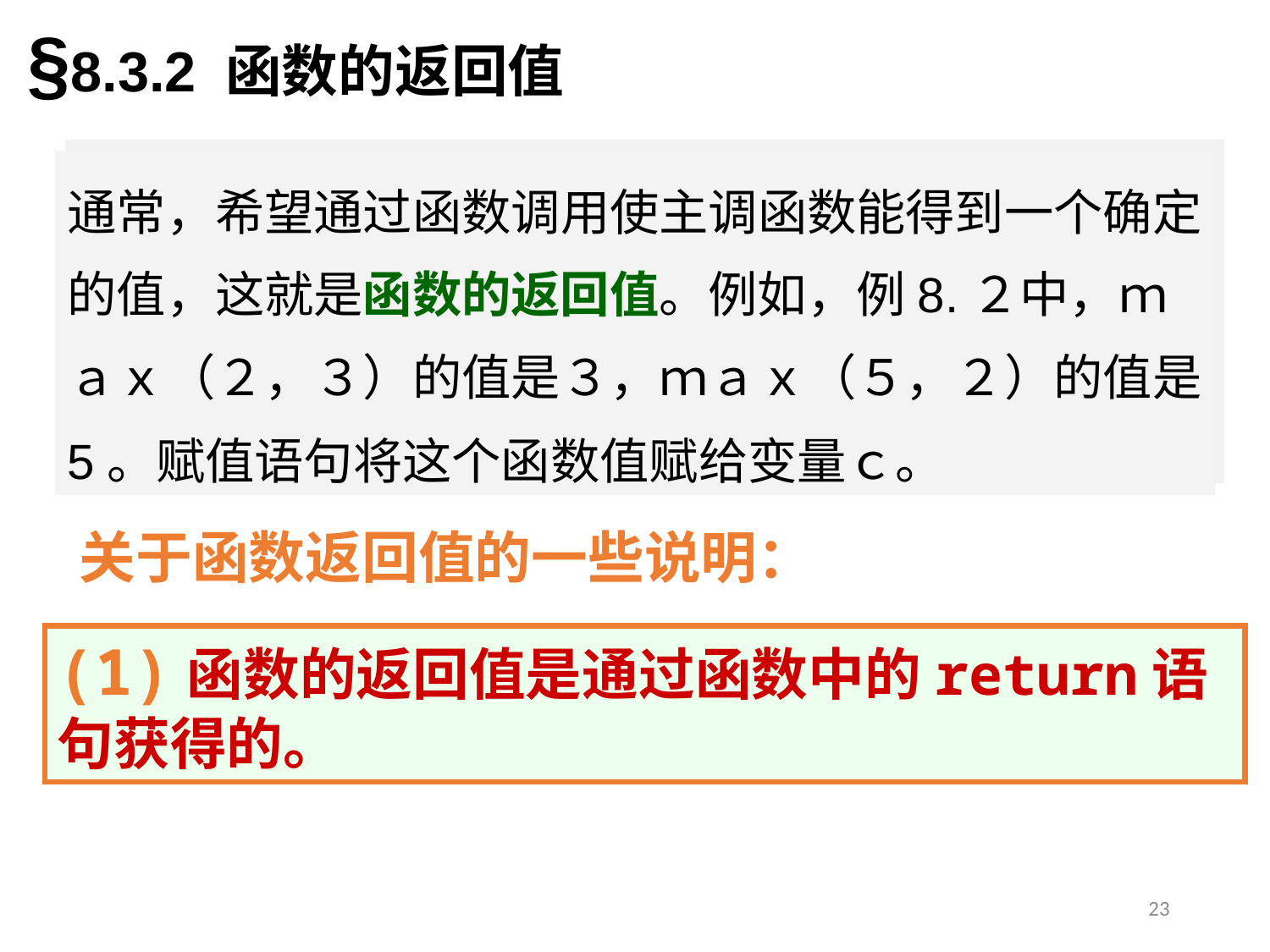

§8.3.2 函数的返回值
通常，希望通过函数调用使主调函数能得到一个确定的值，这就是函数的返回值。例如，例8.２中，ｍａｘ（２，３）的值是３，ｍａｘ（５，２）的值是5。赋值语句将这个函数值赋给变量ｃ。
关于函数返回值的一些说明：
(1)函数的返回值是通过函数中的return语句获得的。
23